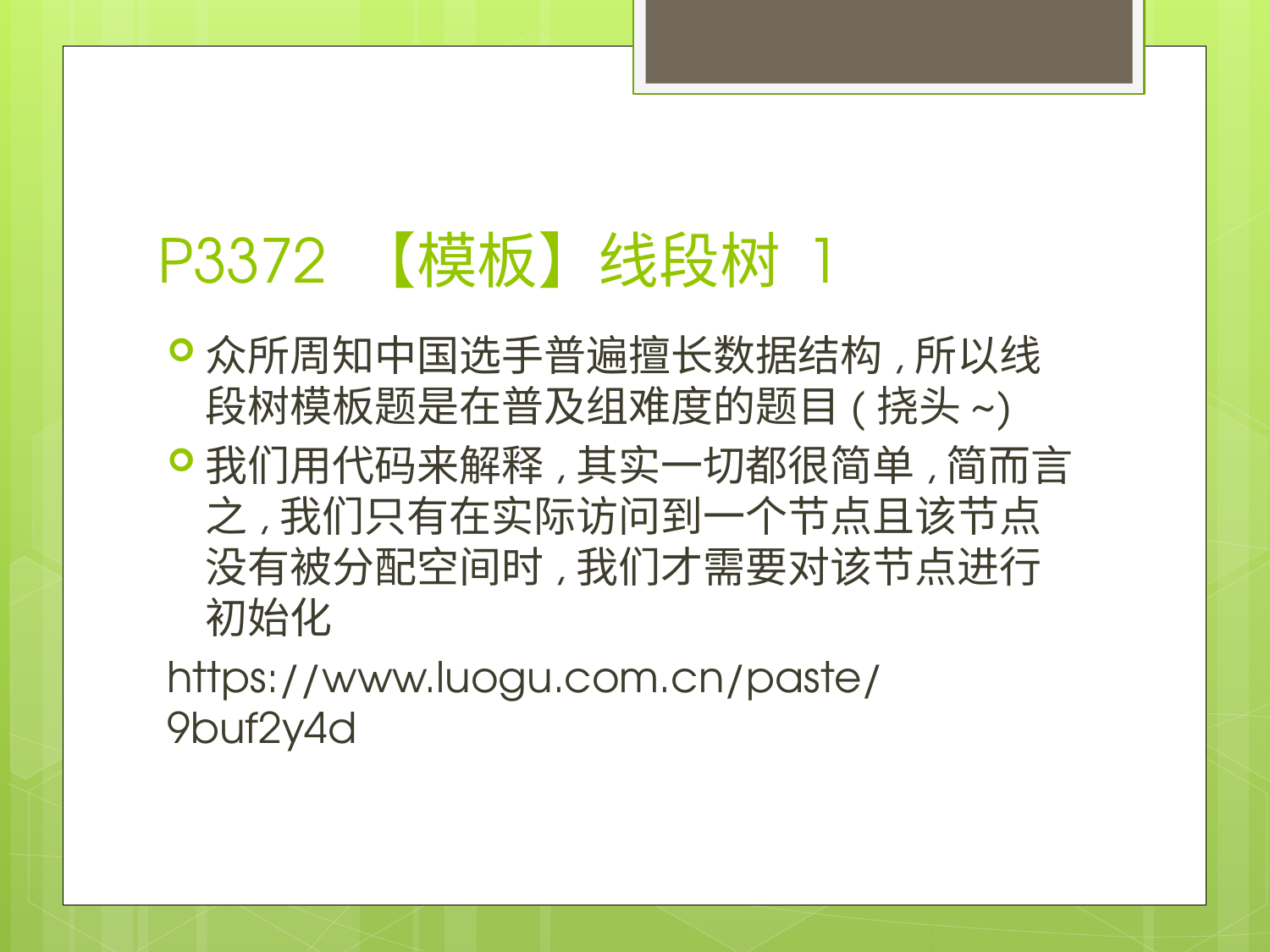

# P3372 【模板】线段树 1
众所周知中国选手普遍擅长数据结构,所以线段树模板题是在普及组难度的题目(挠头~)
我们用代码来解释,其实一切都很简单,简而言之,我们只有在实际访问到一个节点且该节点没有被分配空间时,我们才需要对该节点进行初始化
https://www.luogu.com.cn/paste/9buf2y4d